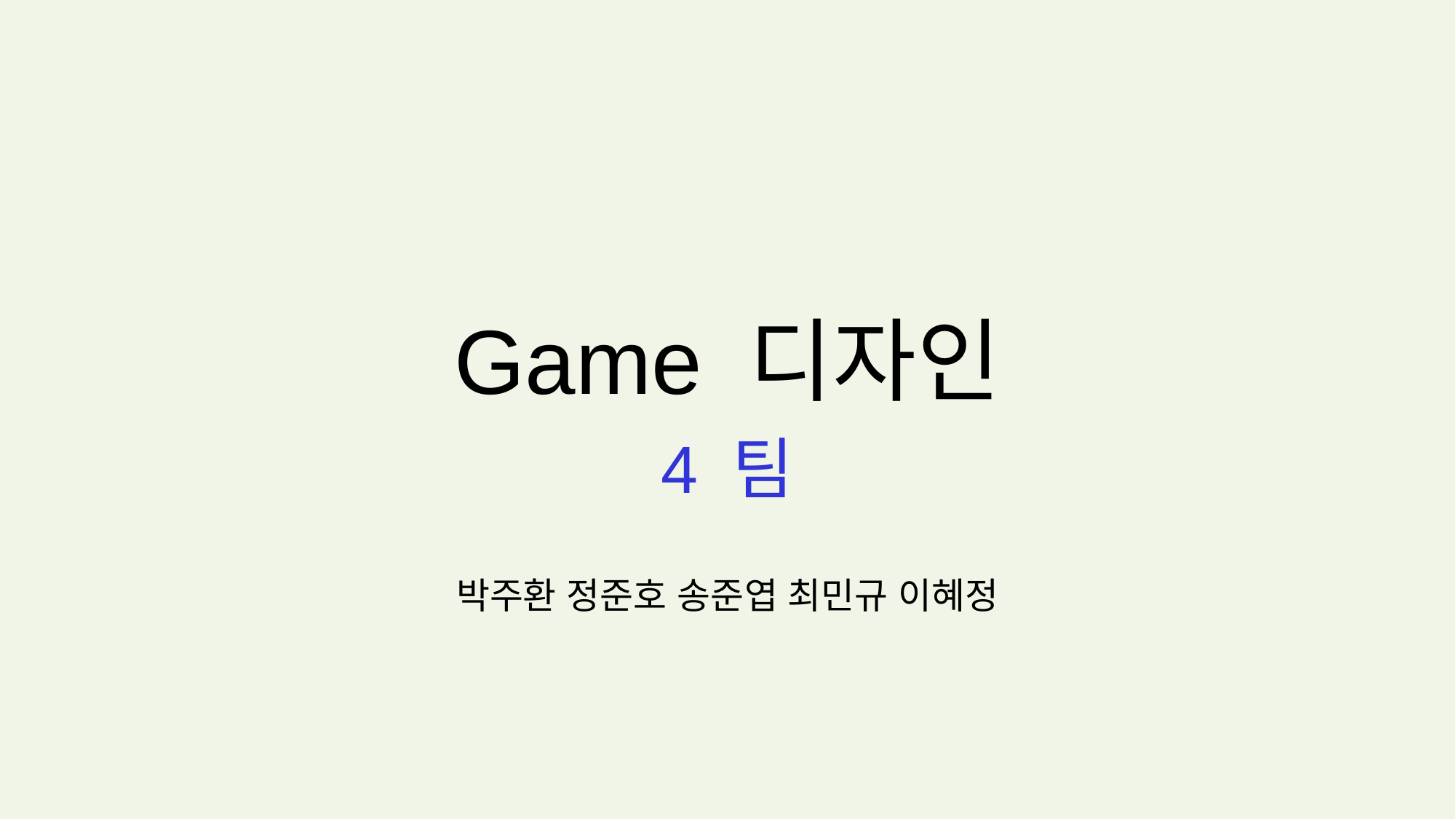

# Game 디자인
4 팀

박주환 정준호 송준엽 최민규 이혜정